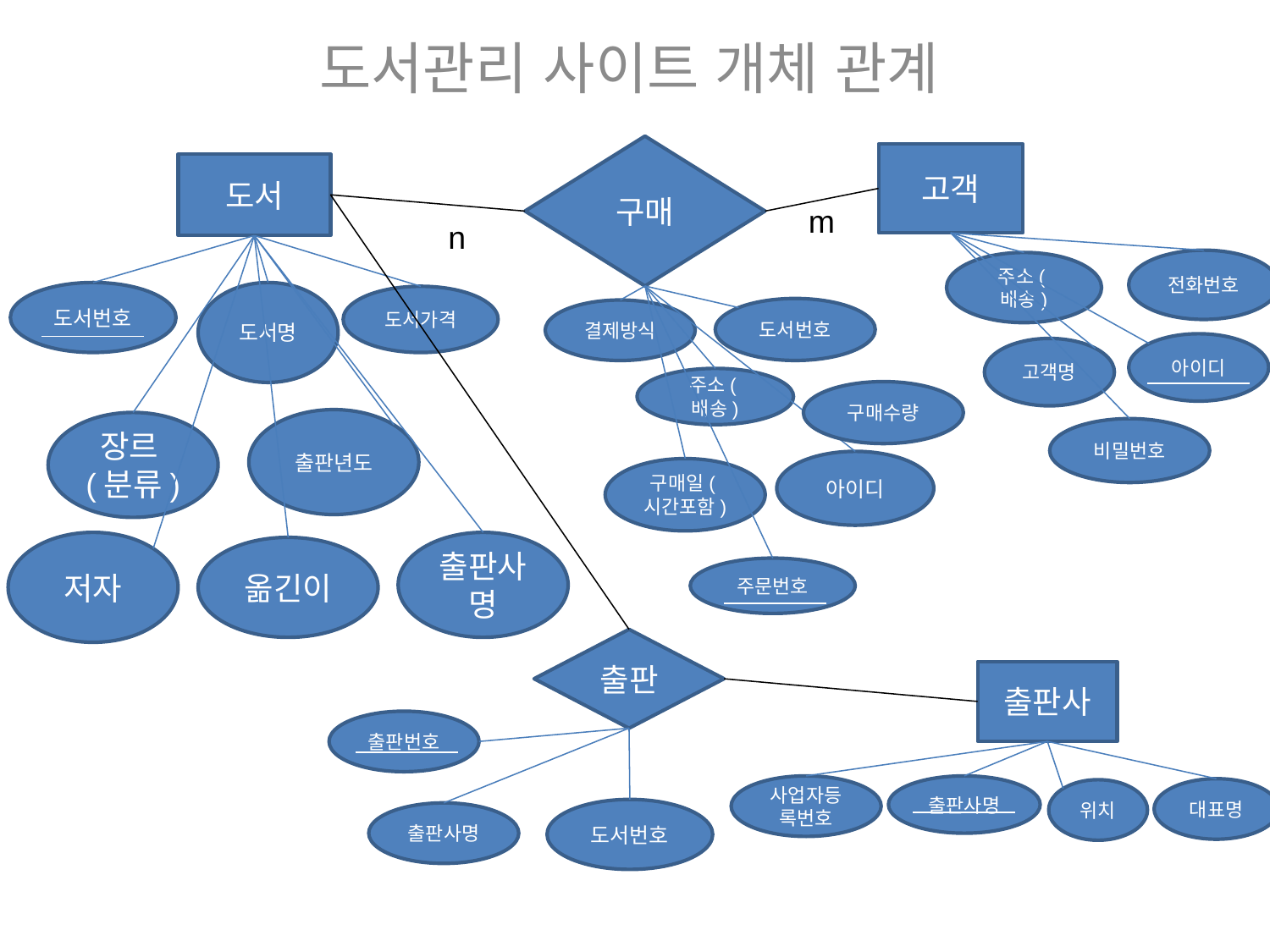

도서관리 사이트 개체 관계
구매
고객
도서
m
n
전화번호
주소(배송)
도서번호
도서명
도서가격
도서번호
결제방식
아이디
고객명
주소(배송)
구매수량
출판년도
장르(분류)
비밀번호
아이디
구매일(시간포함)
저자
출판사명
옮긴이
주문번호
출판
출판사
출판번호
사업자등록번호
출판사명
대표명
위치
도서번호
출판사명